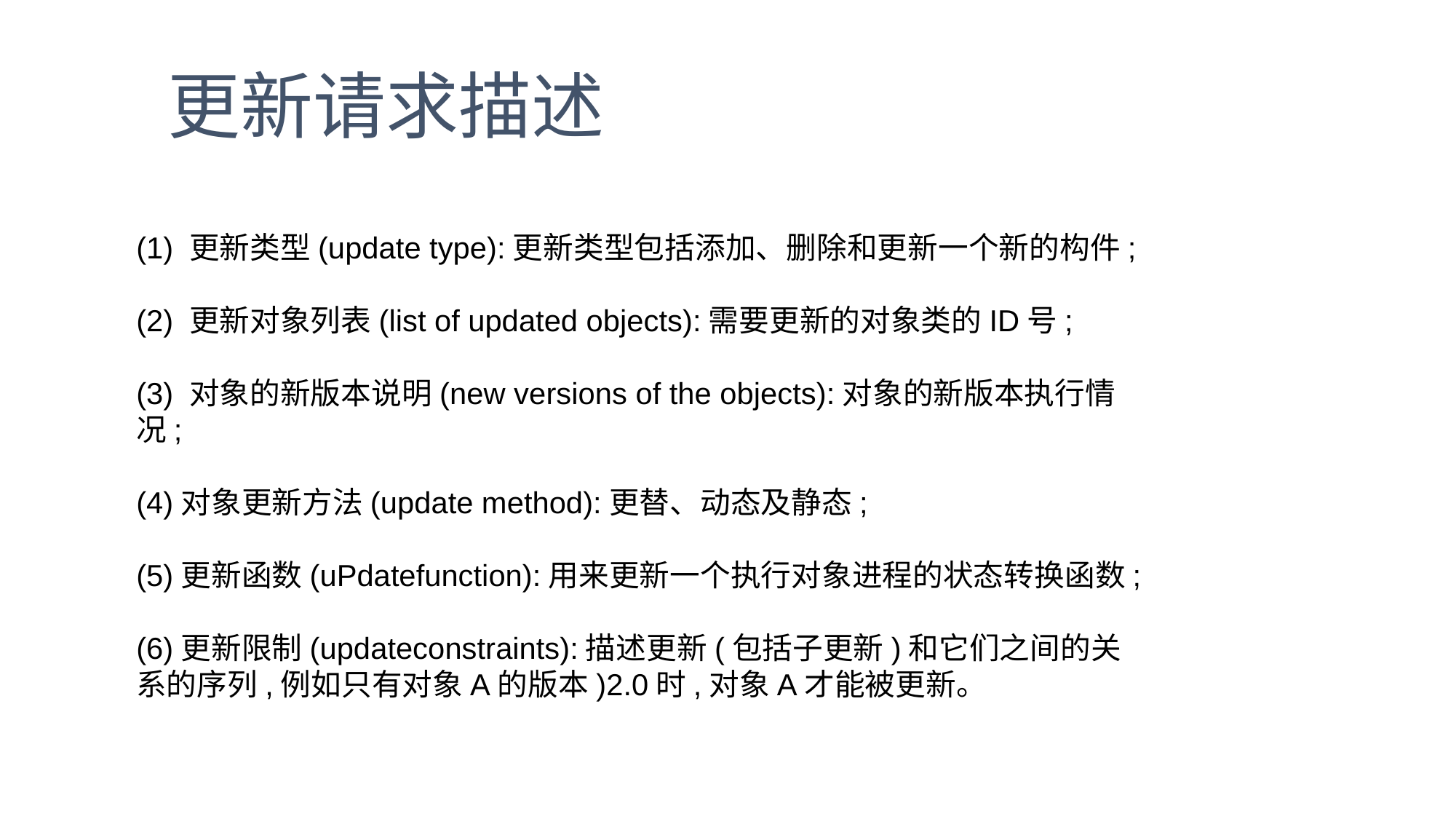

更新请求描述
(1) 更新类型(update type):更新类型包括添加、删除和更新一个新的构件;

(2) 更新对象列表(list of updated objects):需要更新的对象类的ID号;

(3) 对象的新版本说明(new versions of the objects):对象的新版本执行情况;

(4)对象更新方法(update method):更替、动态及静态;

(5)更新函数(uPdatefunction):用来更新一个执行对象进程的状态转换函数;

(6)更新限制(updateconstraints):描述更新(包括子更新)和它们之间的关系的序列,例如只有对象A的版本)2.0时,对象A才能被更新。

03